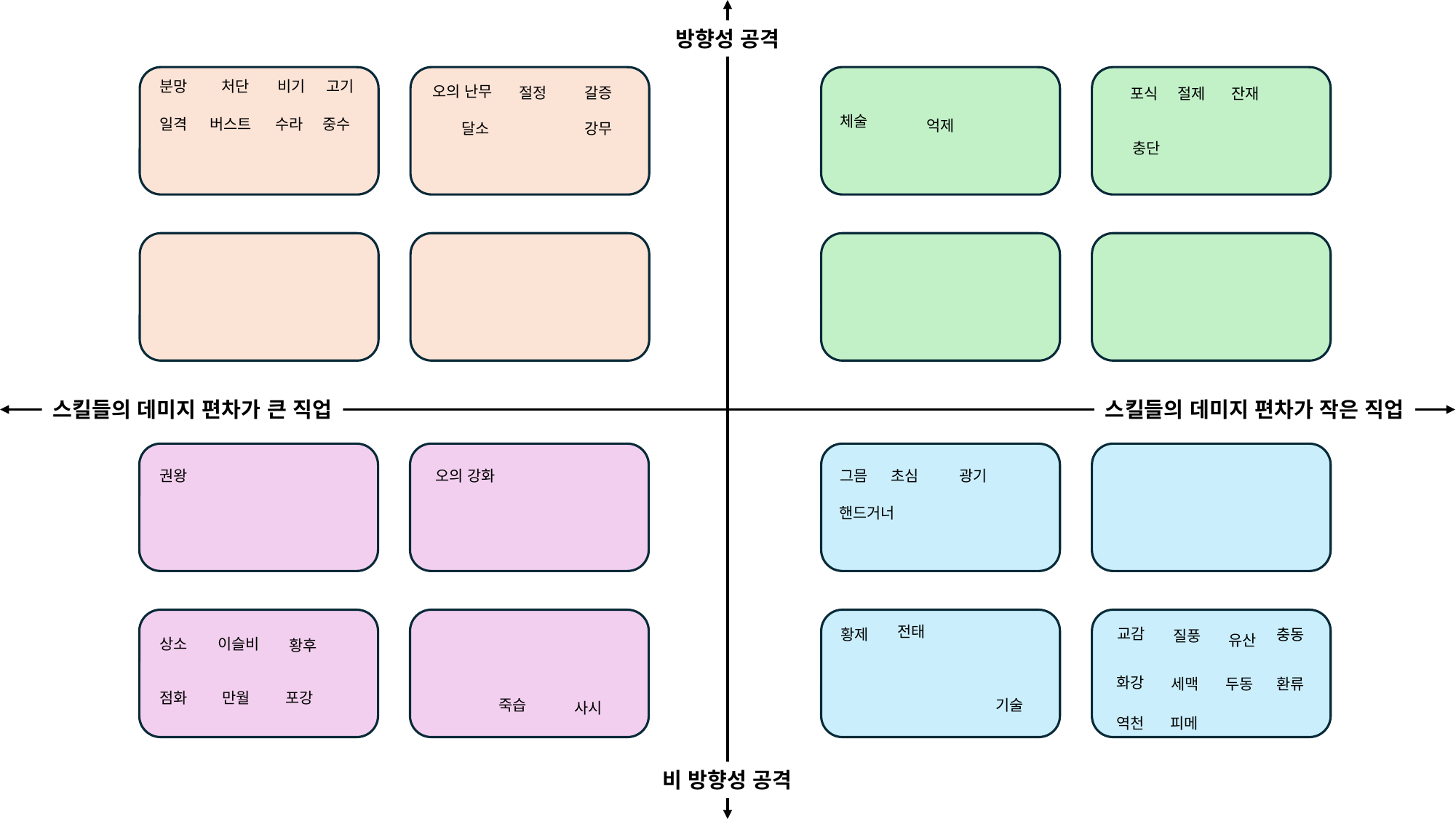

방향성 공격

분망
처단
비기
고기
오의 난무
절정
갈증
포식
절제
잔재
체술
일격
버스트
수라
중수
억제
달소
강무
충단

스킬들의 데미지 편차가 큰 직업
스킬들의 데미지 편차가 작은 직업

권왕
오의 강화
그믐
초심
광기
핸드거너

전태
교감
황제
충동
질풍
유산
상소
이슬비
황후
화강
세맥
두동
환류
점화
만월
포강
죽습
기술
사시
역천
피메
비 방향성 공격